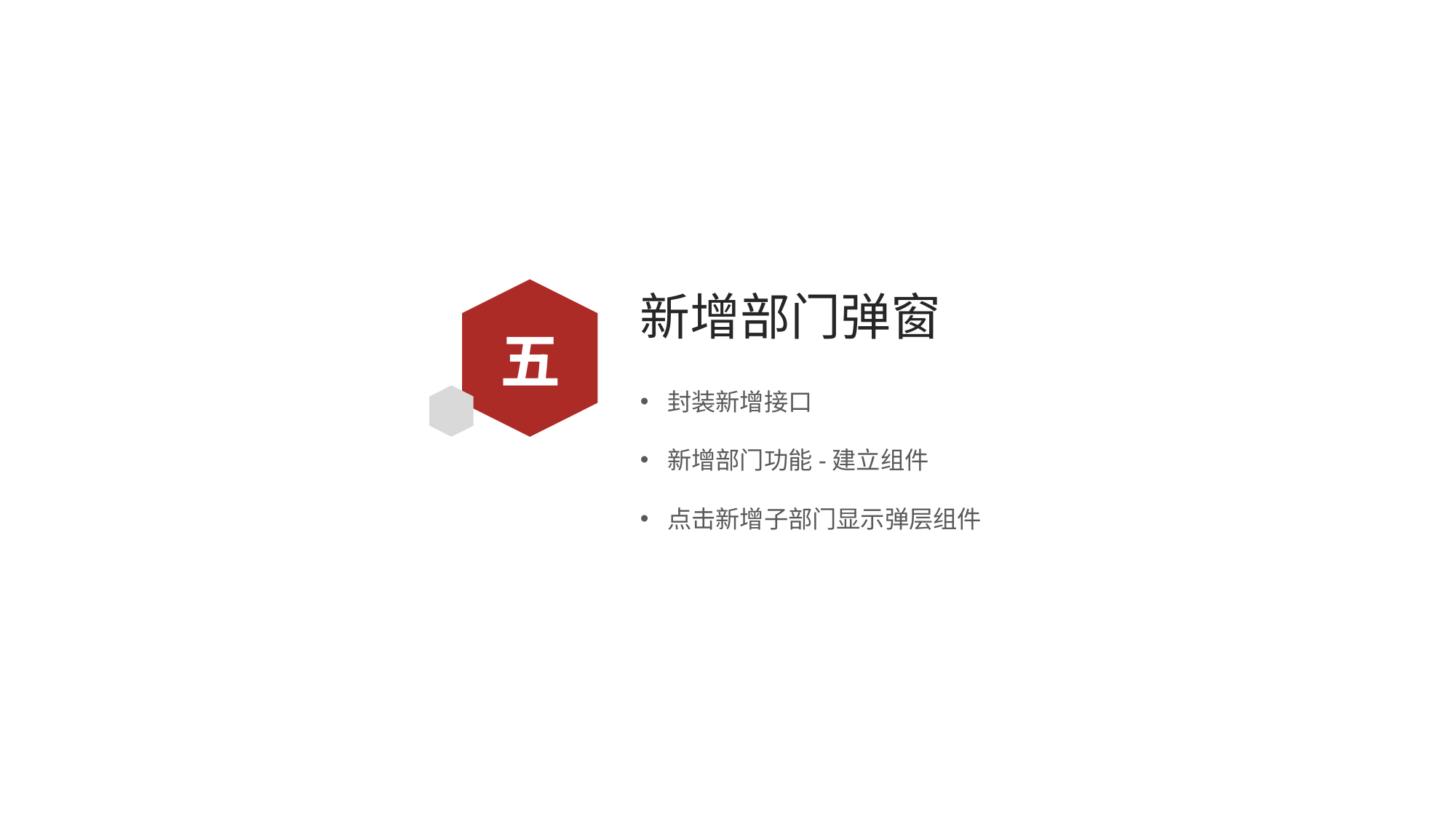

# 新增部门弹窗
五
封装新增接口
新增部门功能-建立组件
点击新增子部门显示弹层组件